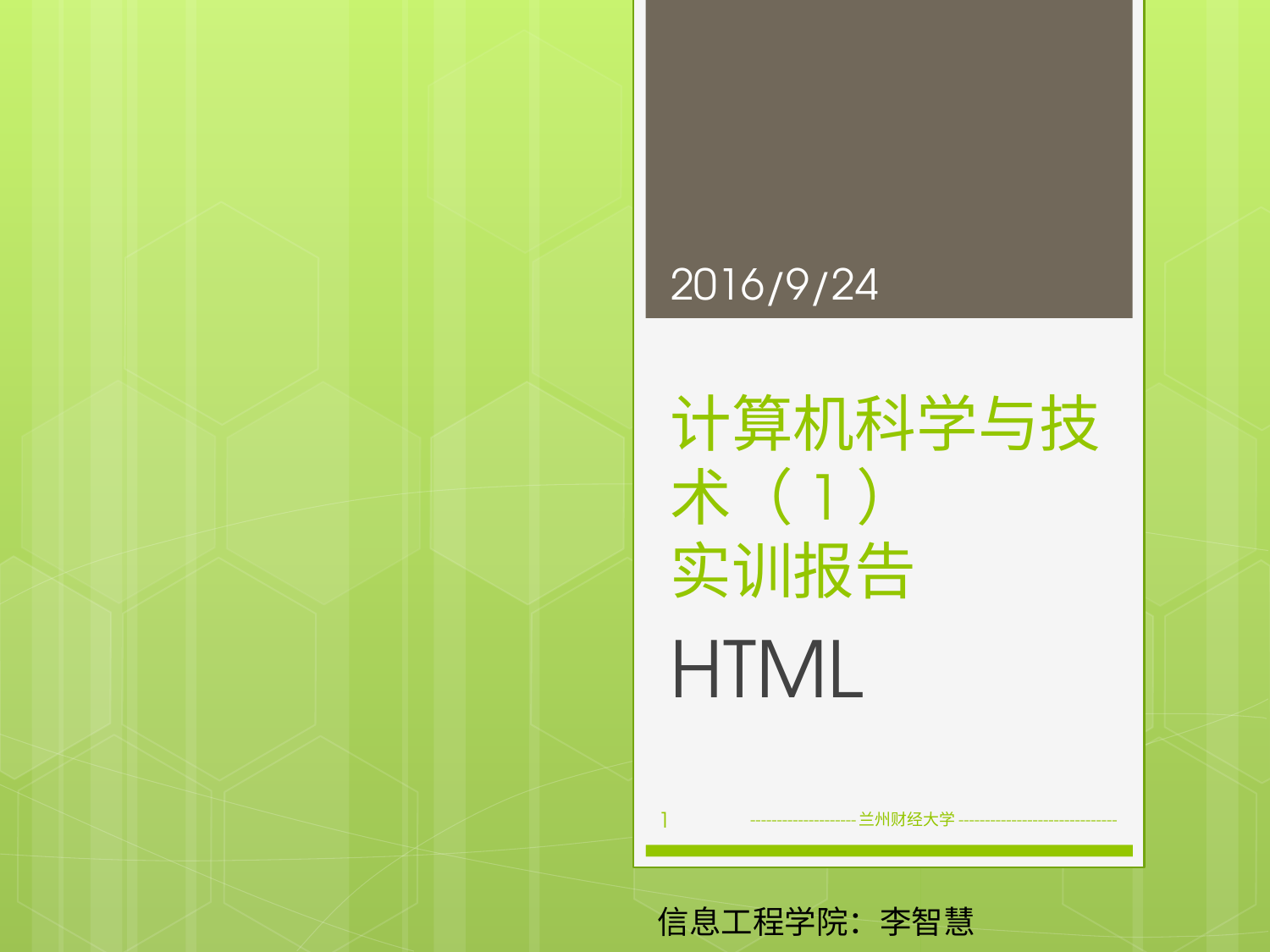

2016/9/24
# 计算机科学与技术（1）             实训报告
HTML
1
--------------------兰州财经大学------------------------------
信息工程学院：李智慧